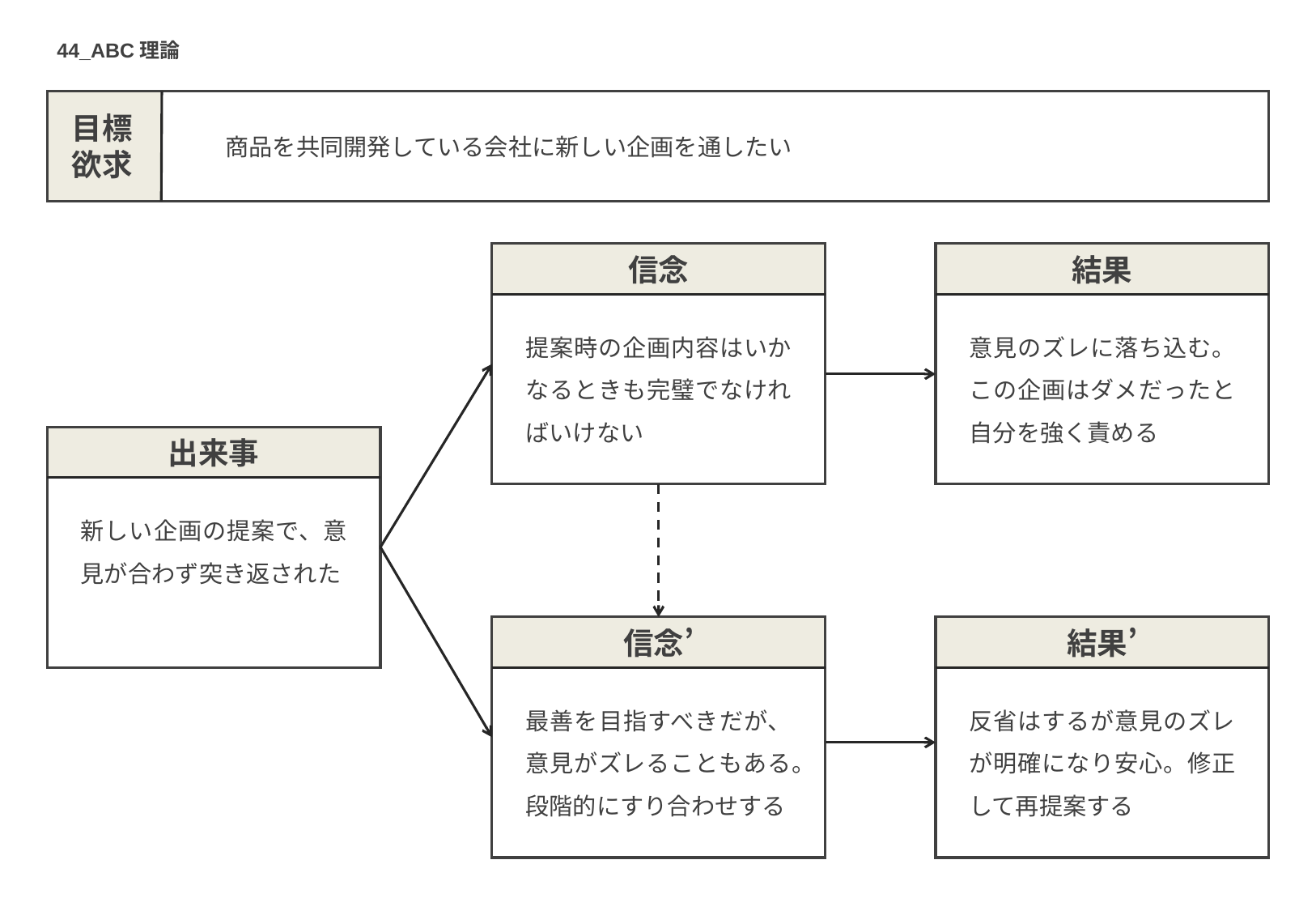

44_ABC理論

目標
欲求
商品を共同開発している会社に新しい企画を通したい

信念
提案時の企画内容はいかなるときも完璧でなければいけない

結果
意見のズレに落ち込む。この企画はダメだったと自分を強く責める

出来事
新しい企画の提案で、意見が合わず突き返された

信念’
最善を目指すべきだが、意見がズレることもある。段階的にすり合わせする

結果’
反省はするが意見のズレが明確になり安心。修正して再提案する